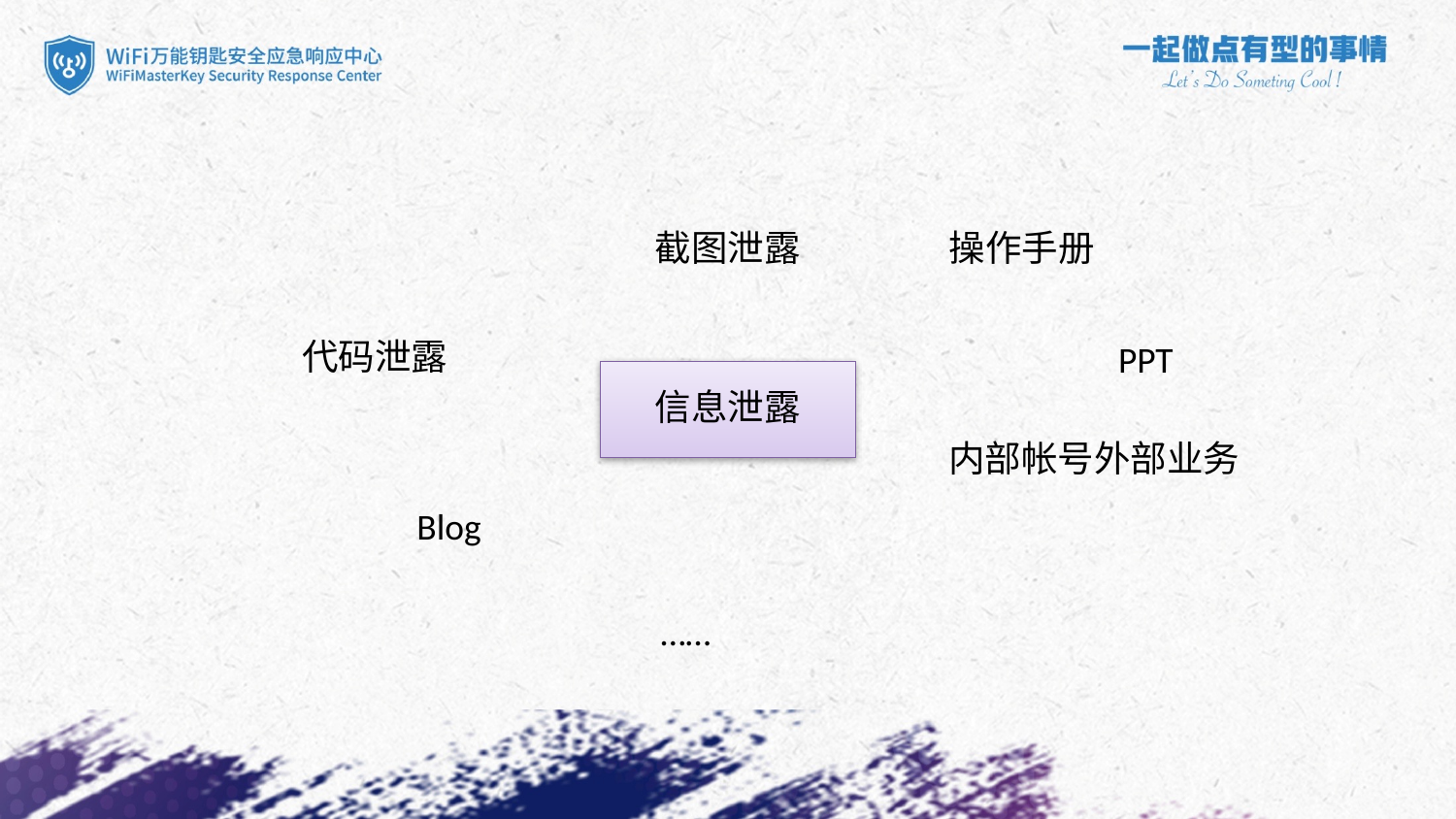

截图泄露
操作手册
代码泄露
PPT

信息泄露
内部帐号外部业务
Blog
……